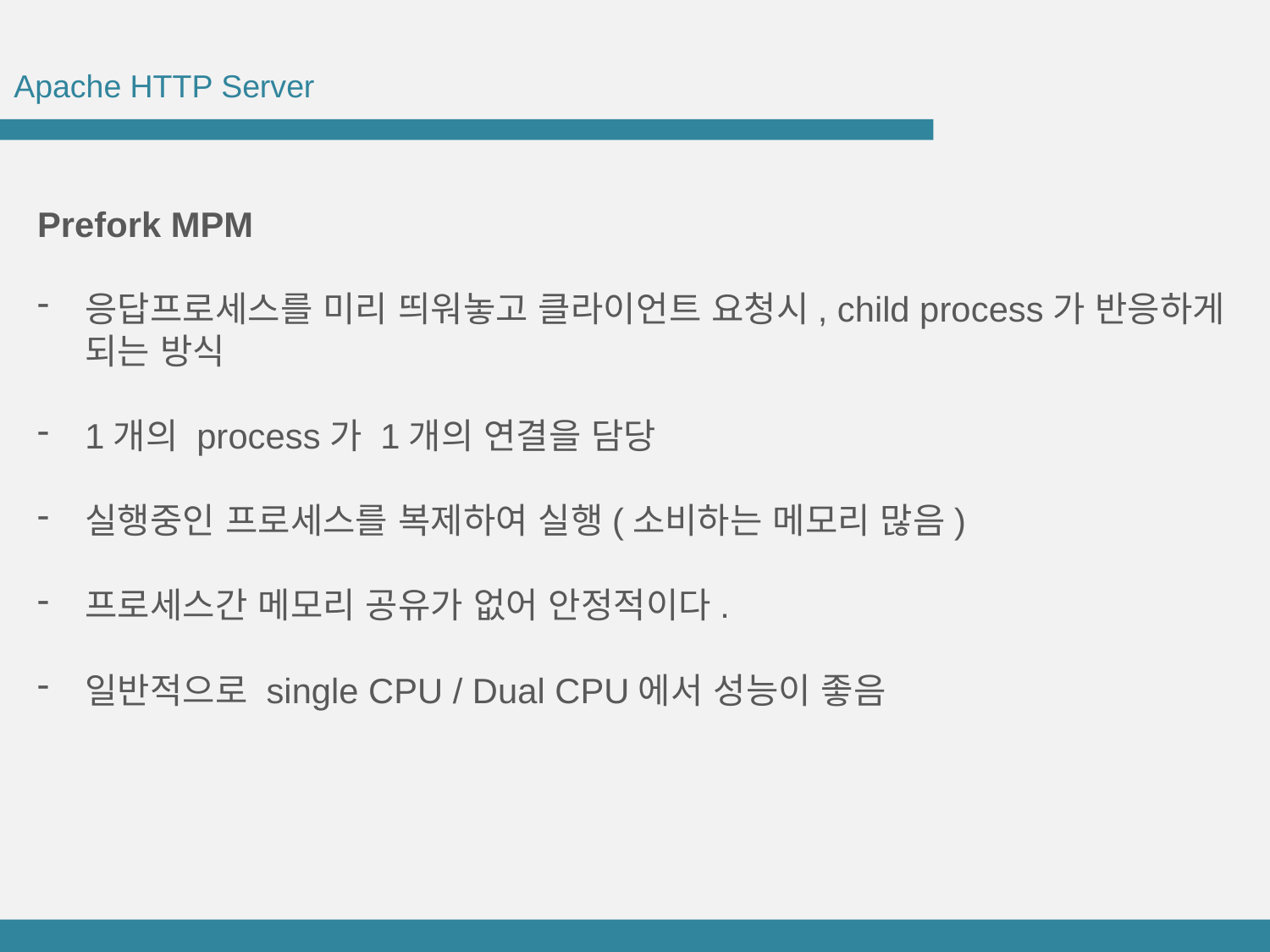

Apache HTTP Server

Prefork MPM

응답프로세스를 미리 띄워놓고 클라이언트 요청시, child process가 반응하게 되는 방식

1개의 process가 1개의 연결을 담당

실행중인 프로세스를 복제하여 실행(소비하는 메모리 많음)

프로세스간 메모리 공유가 없어 안정적이다.

일반적으로 single CPU / Dual CPU에서 성능이 좋음